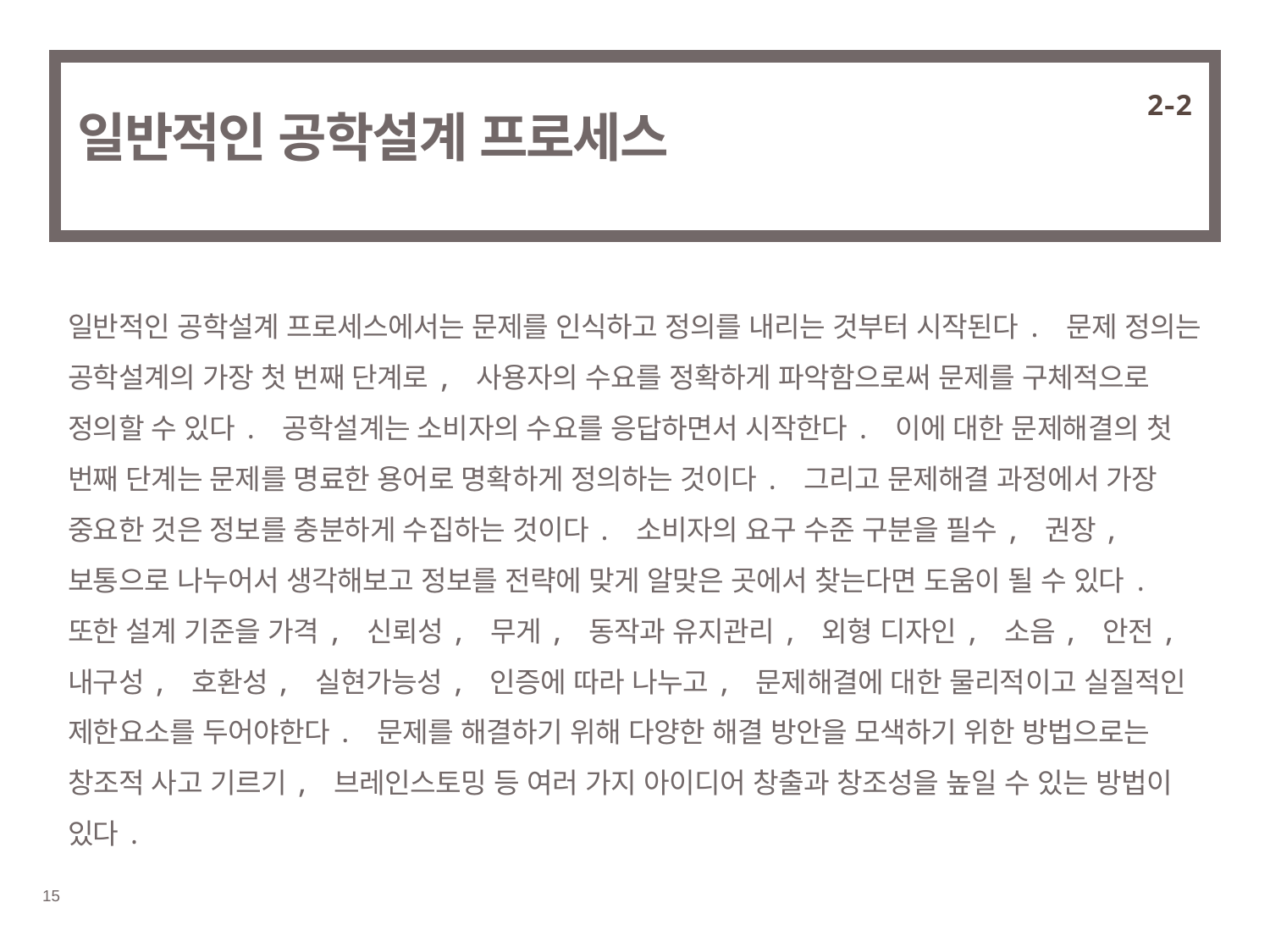

2-2

# 일반적인 공학설계 프로세스
일반적인 공학설계 프로세스에서는 문제를 인식하고 정의를 내리는 것부터 시작된다. 문제 정의는 공학설계의 가장 첫 번째 단계로, 사용자의 수요를 정확하게 파악함으로써 문제를 구체적으로 정의할 수 있다. 공학설계는 소비자의 수요를 응답하면서 시작한다. 이에 대한 문제해결의 첫 번째 단계는 문제를 명료한 용어로 명확하게 정의하는 것이다. 그리고 문제해결 과정에서 가장 중요한 것은 정보를 충분하게 수집하는 것이다. 소비자의 요구 수준 구분을 필수, 권장, 보통으로 나누어서 생각해보고 정보를 전략에 맞게 알맞은 곳에서 찾는다면 도움이 될 수 있다. 또한 설계 기준을 가격, 신뢰성, 무게, 동작과 유지관리, 외형 디자인, 소음, 안전, 내구성, 호환성, 실현가능성, 인증에 따라 나누고, 문제해결에 대한 물리적이고 실질적인 제한요소를 두어야한다. 문제를 해결하기 위해 다양한 해결 방안을 모색하기 위한 방법으로는 창조적 사고 기르기, 브레인스토밍 등 여러 가지 아이디어 창출과 창조성을 높일 수 있는 방법이 있다.